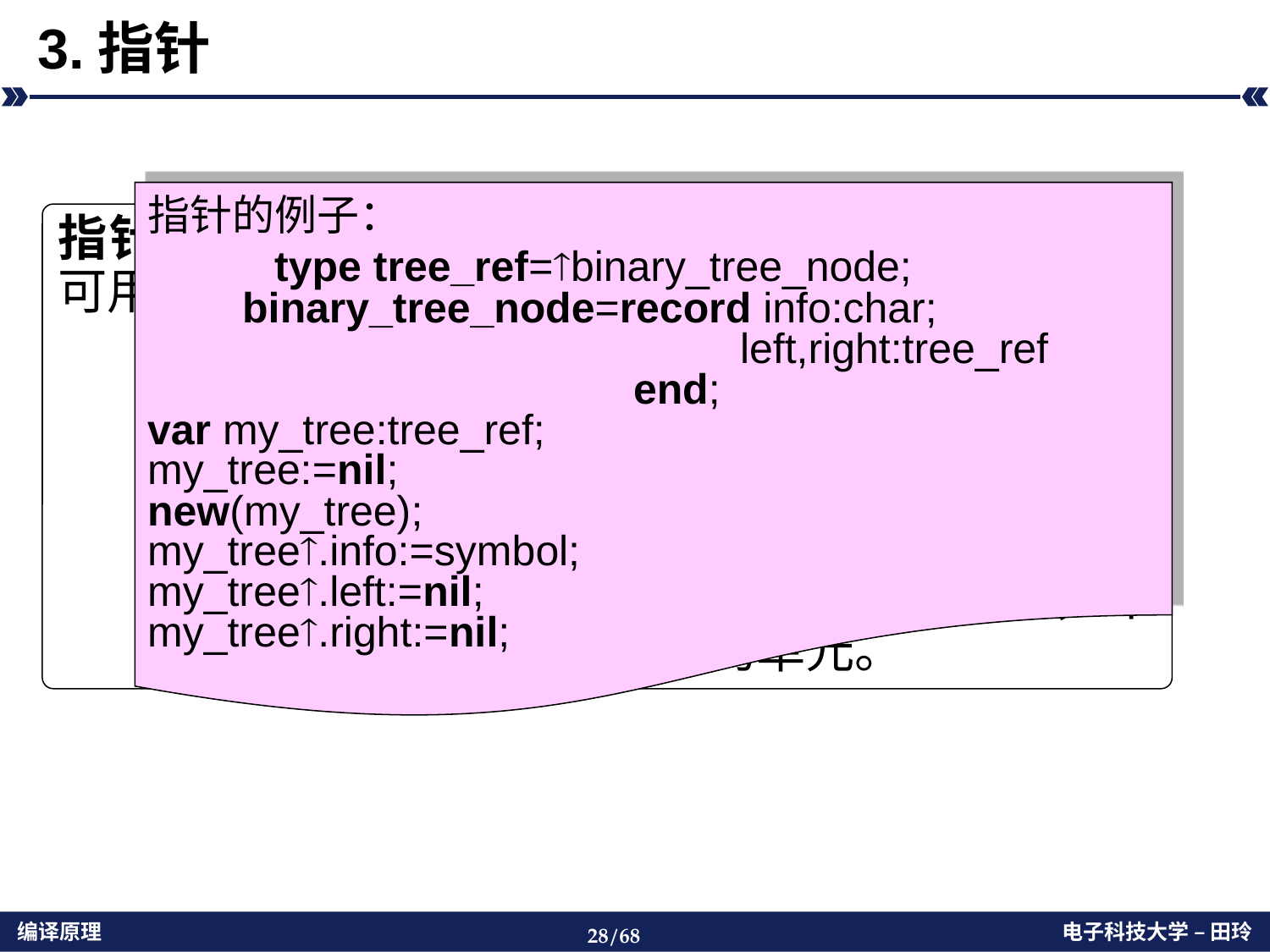

# 3.指针
指针的例子：
	type tree_ref=↑binary_tree_node;
        binary_tree_node=record info:char;
                                                  left,right:tree_ref
                                         end;
var my_tree:tree_ref;
my_tree:=nil;
new(my_tree);
my_tree↑.info:=symbol;
my_tree↑.left:=nil;
my_tree↑.right:=nil;

指针是PASCAL的第三类数据类型，是非结构的，可用来构造递归结构；
指针可引用匿名数据对象，这类对象由建立语句NEW显示分配在堆（Heap）上；
空指针的值是nil；
指针的操作:赋值,比较(相等或不等)
PASCAL指针只能指向匿名数据对象，不能指向在堆栈上分配的的单元。